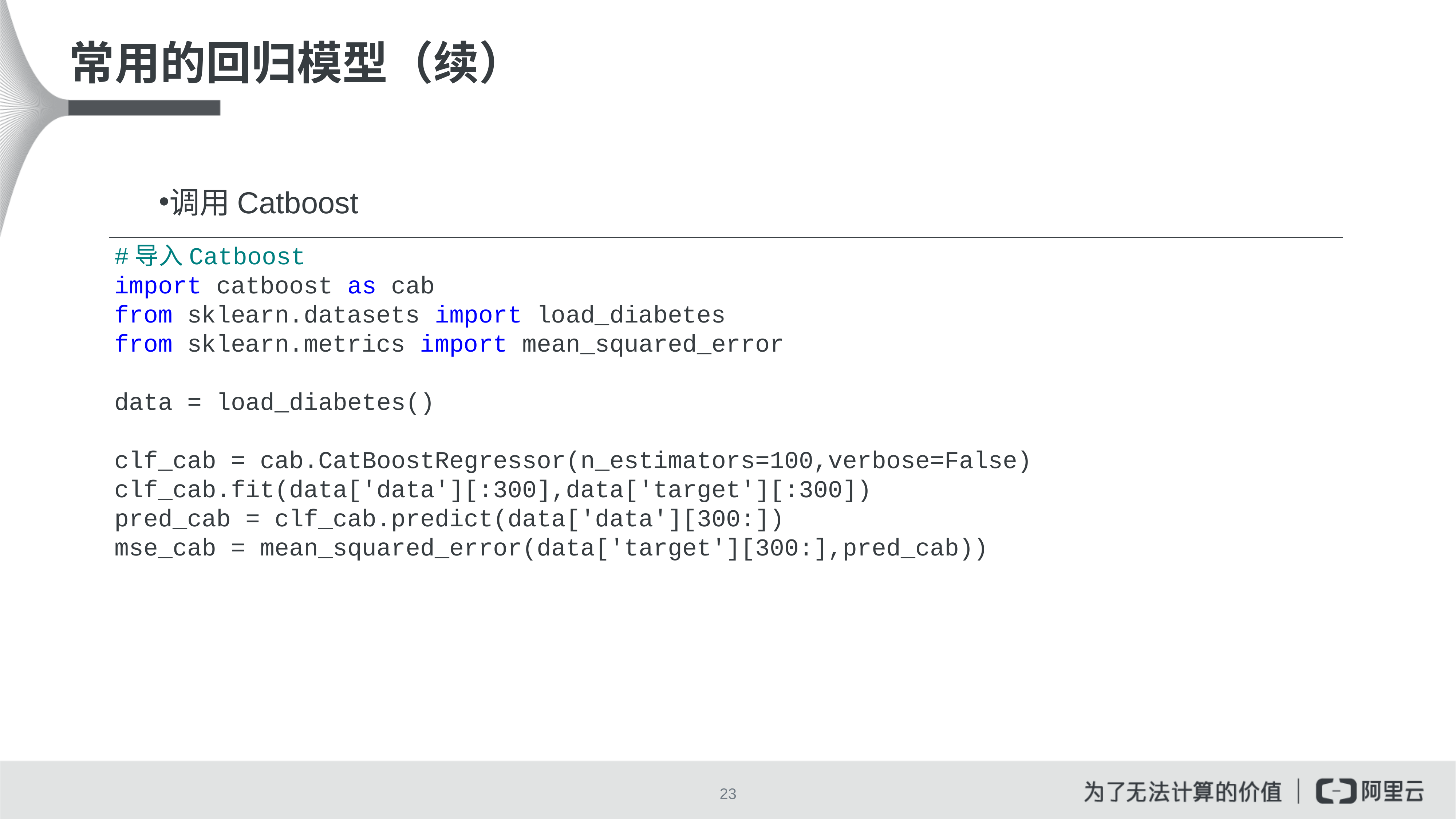

# 常用的回归模型（续）
调用Catboost
#导入Catboost
import catboost as cab
from sklearn.datasets import load_diabetes
from sklearn.metrics import mean_squared_error

data = load_diabetes()

clf_cab = cab.CatBoostRegressor(n_estimators=100,verbose=False)
clf_cab.fit(data['data'][:300],data['target'][:300])
pred_cab = clf_cab.predict(data['data'][300:])
mse_cab = mean_squared_error(data['target'][300:],pred_cab))